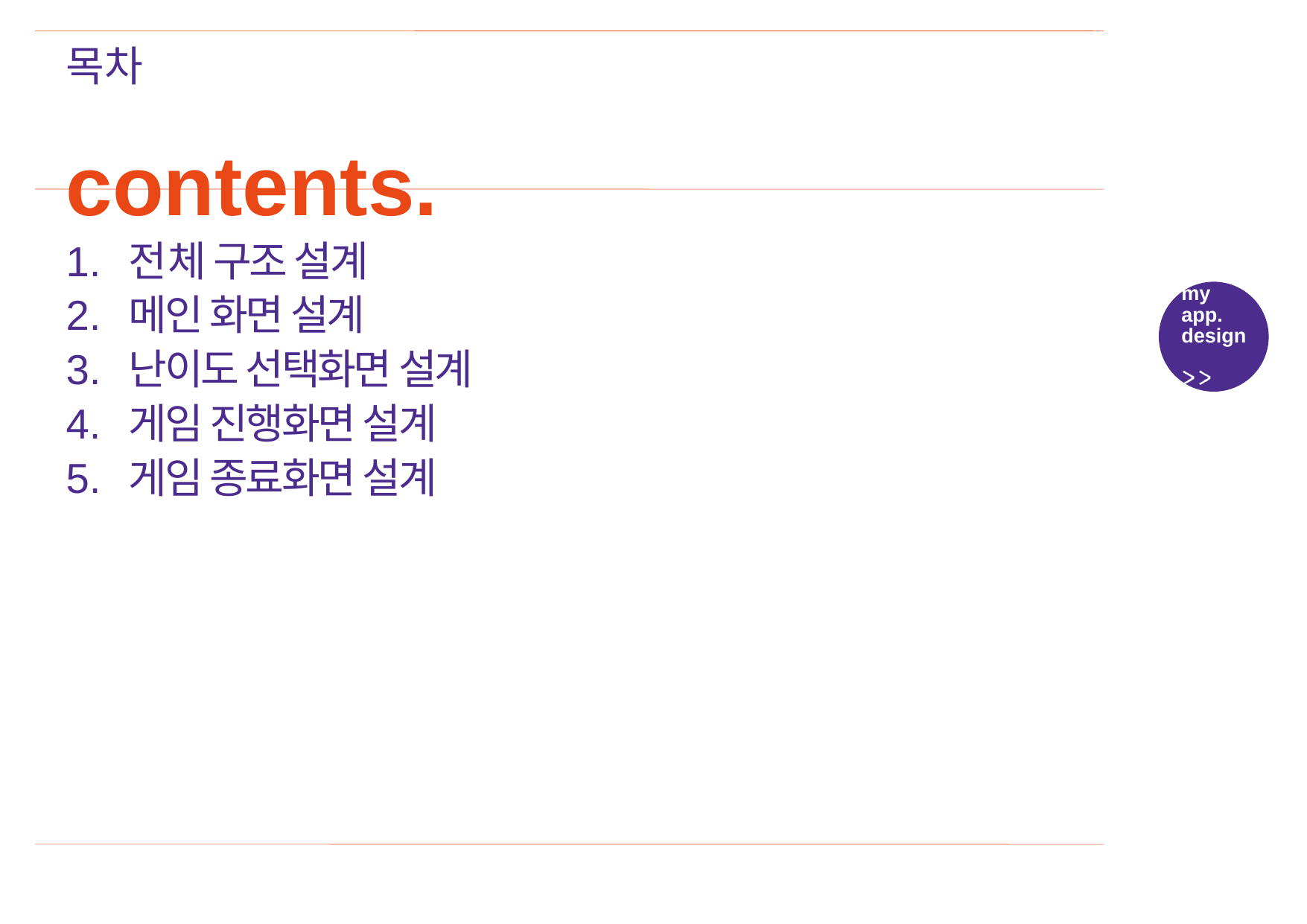

목차
contents.
전체 구조 설계
메인 화면 설계
난이도 선택화면 설계
게임 진행화면 설계
게임 종료화면 설계
my
app.
design